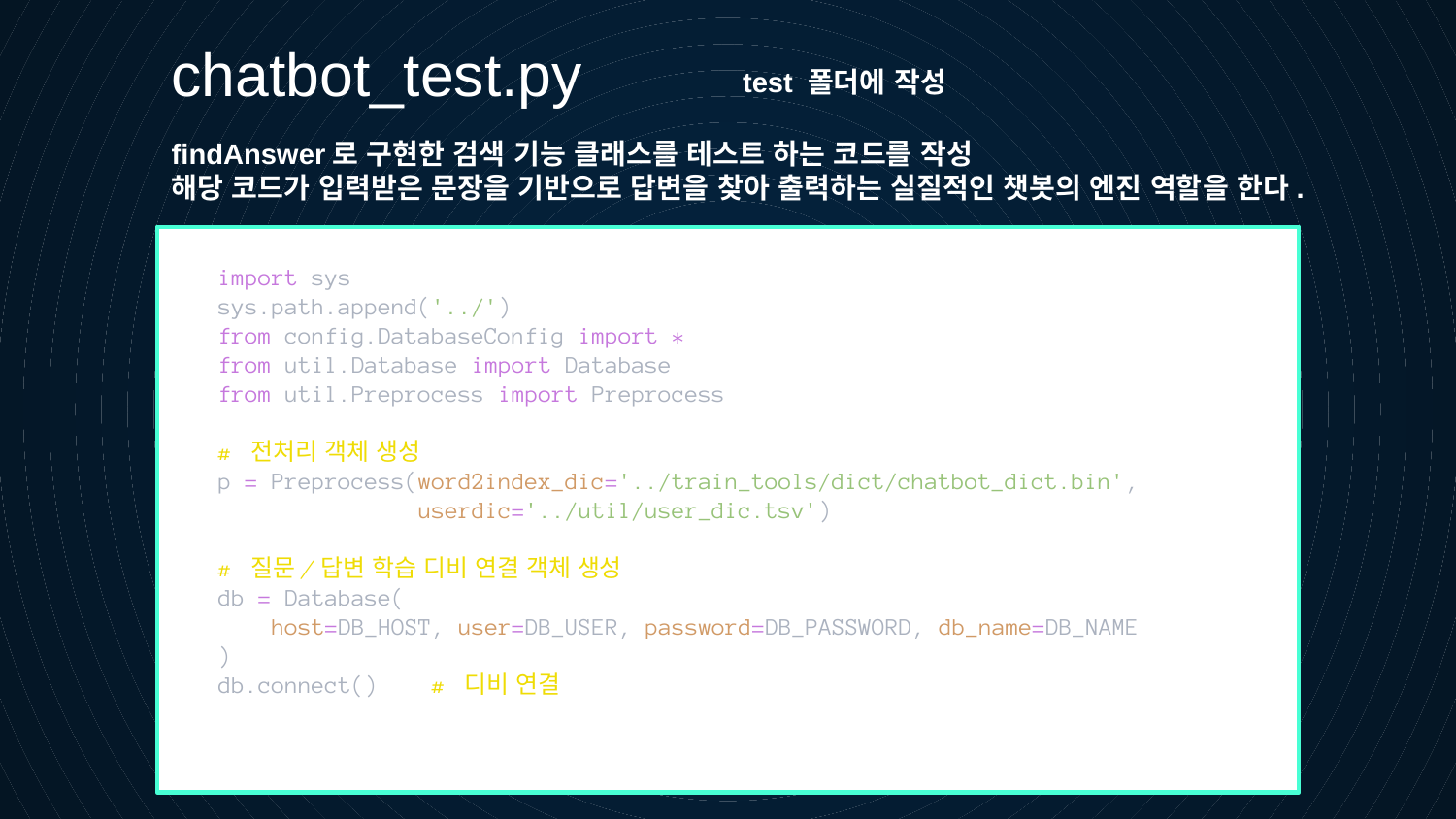

chatbot_test.py
test 폴더에 작성
findAnswer로 구현한 검색 기능 클래스를 테스트 하는 코드를 작성
해당 코드가 입력받은 문장을 기반으로 답변을 찾아 출력하는 실질적인 챗봇의 엔진 역할을 한다.

import sys
sys.path.append('../')
from config.DatabaseConfig import *
from util.Database import Database
from util.Preprocess import Preprocess
# 전처리 객체 생성
p = Preprocess(word2index_dic='../train_tools/dict/chatbot_dict.bin',
               userdic='../util/user_dic.tsv')
# 질문/답변 학습 디비 연결 객체 생성
db = Database(
    host=DB_HOST, user=DB_USER, password=DB_PASSWORD, db_name=DB_NAME
)
db.connect()    # 디비 연결